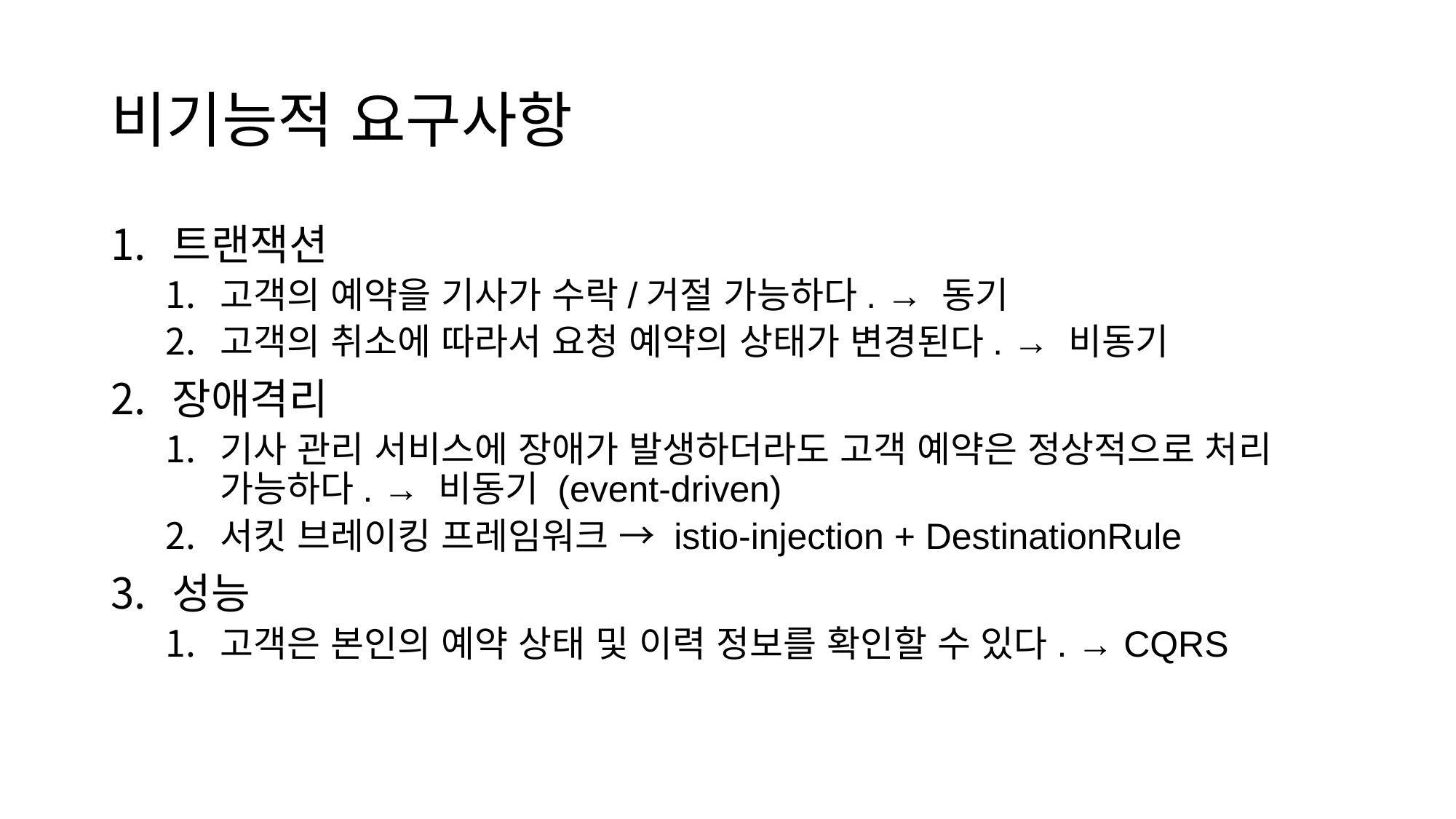

# 비기능적 요구사항
트랜잭션
고객의 예약을 기사가 수락/거절 가능하다. → 동기
고객의 취소에 따라서 요청 예약의 상태가 변경된다. → 비동기
장애격리
기사 관리 서비스에 장애가 발생하더라도 고객 예약은 정상적으로 처리 가능하다. → 비동기 (event-driven)
서킷 브레이킹 프레임워크 → istio-injection + DestinationRule
성능
고객은 본인의 예약 상태 및 이력 정보를 확인할 수 있다. → CQRS